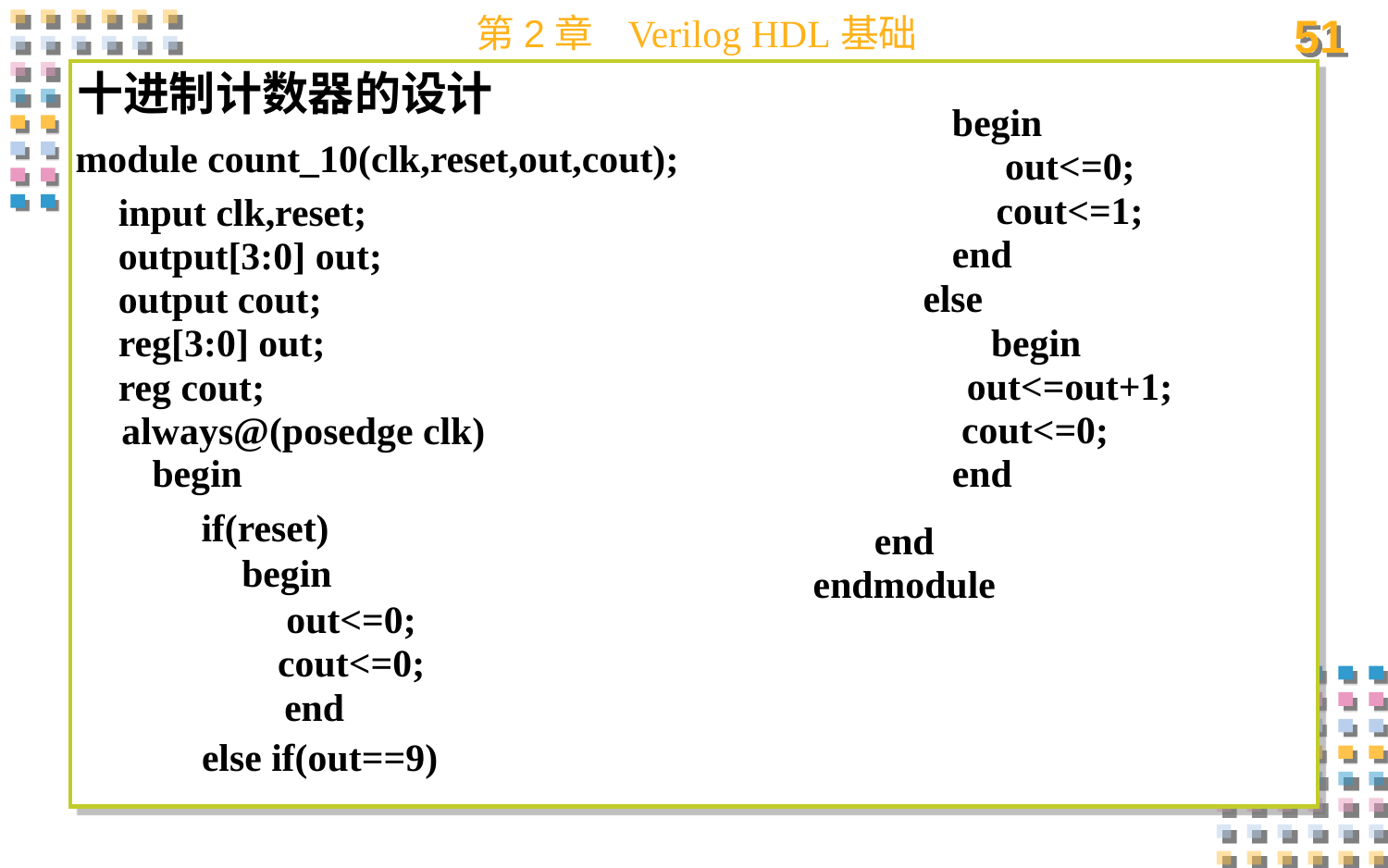

十进制计数器的设计
   begin
out<=0;
cout<=1;
   end
else
       begin
out<=out+1;
cout<=0;
   end
module count_10(clk,reset,out,cout);
input clk,reset;
output[3:0] out;
output cout;
reg[3:0] out;
reg cout;
always@(posedge clk)
     begin
if(reset)
end
endmodule
begin
out<=0;
cout<=0;
   end
else if(out==9)